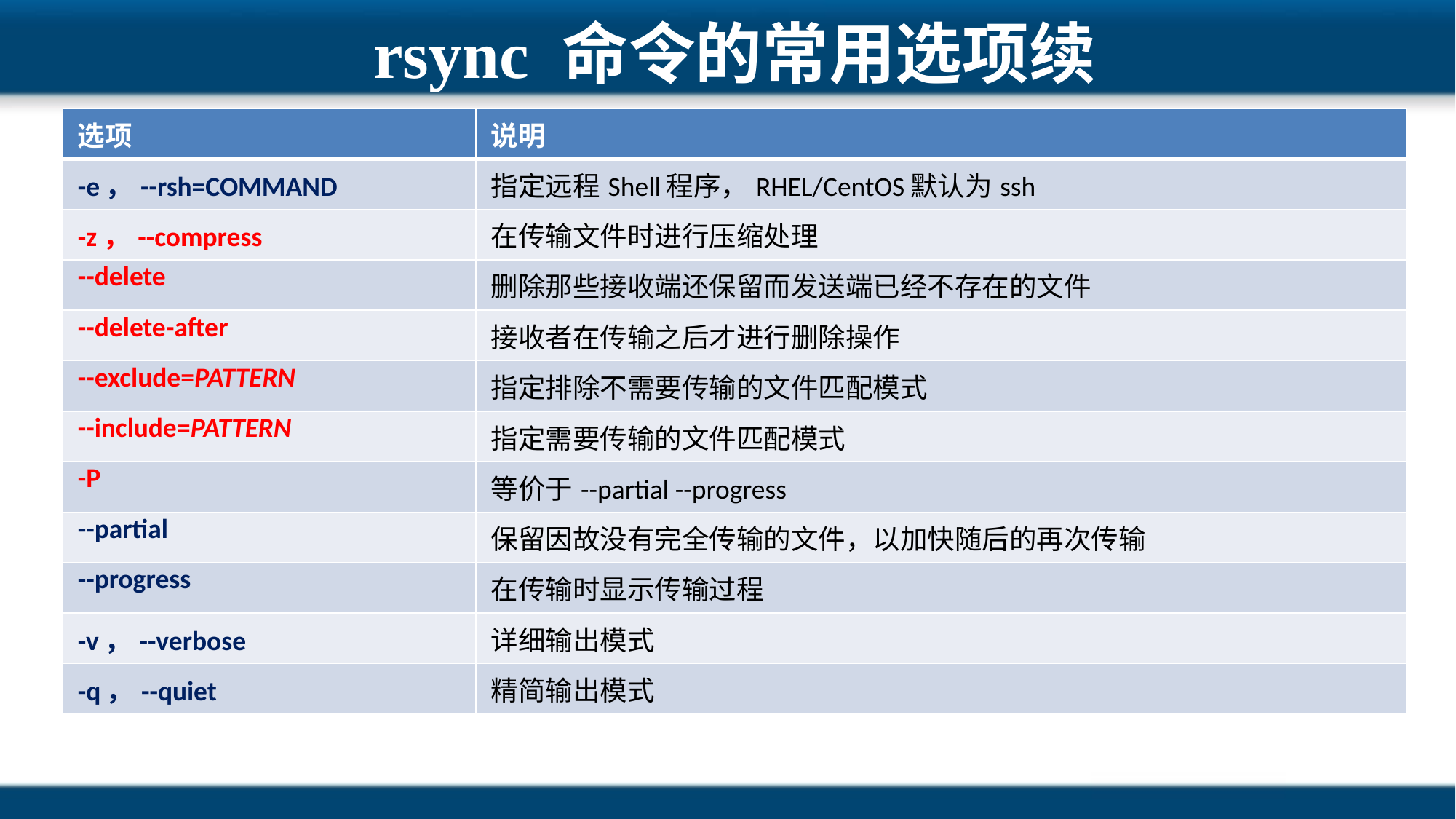

# rsync 命令的常用选项续
| 选项 | 说明 |
| --- | --- |
| -e，--rsh=COMMAND | 指定远程Shell程序，RHEL/CentOS默认为ssh |
| -z，--compress | 在传输文件时进行压缩处理 |
| --delete | 删除那些接收端还保留而发送端已经不存在的文件 |
| --delete-after | 接收者在传输之后才进行删除操作 |
| --exclude=PATTERN | 指定排除不需要传输的文件匹配模式 |
| --include=PATTERN | 指定需要传输的文件匹配模式 |
| -P | 等价于--partial --progress |
| --partial | 保留因故没有完全传输的文件，以加快随后的再次传输 |
| --progress | 在传输时显示传输过程 |
| -v，--verbose | 详细输出模式 |
| -q，--quiet | 精简输出模式 |